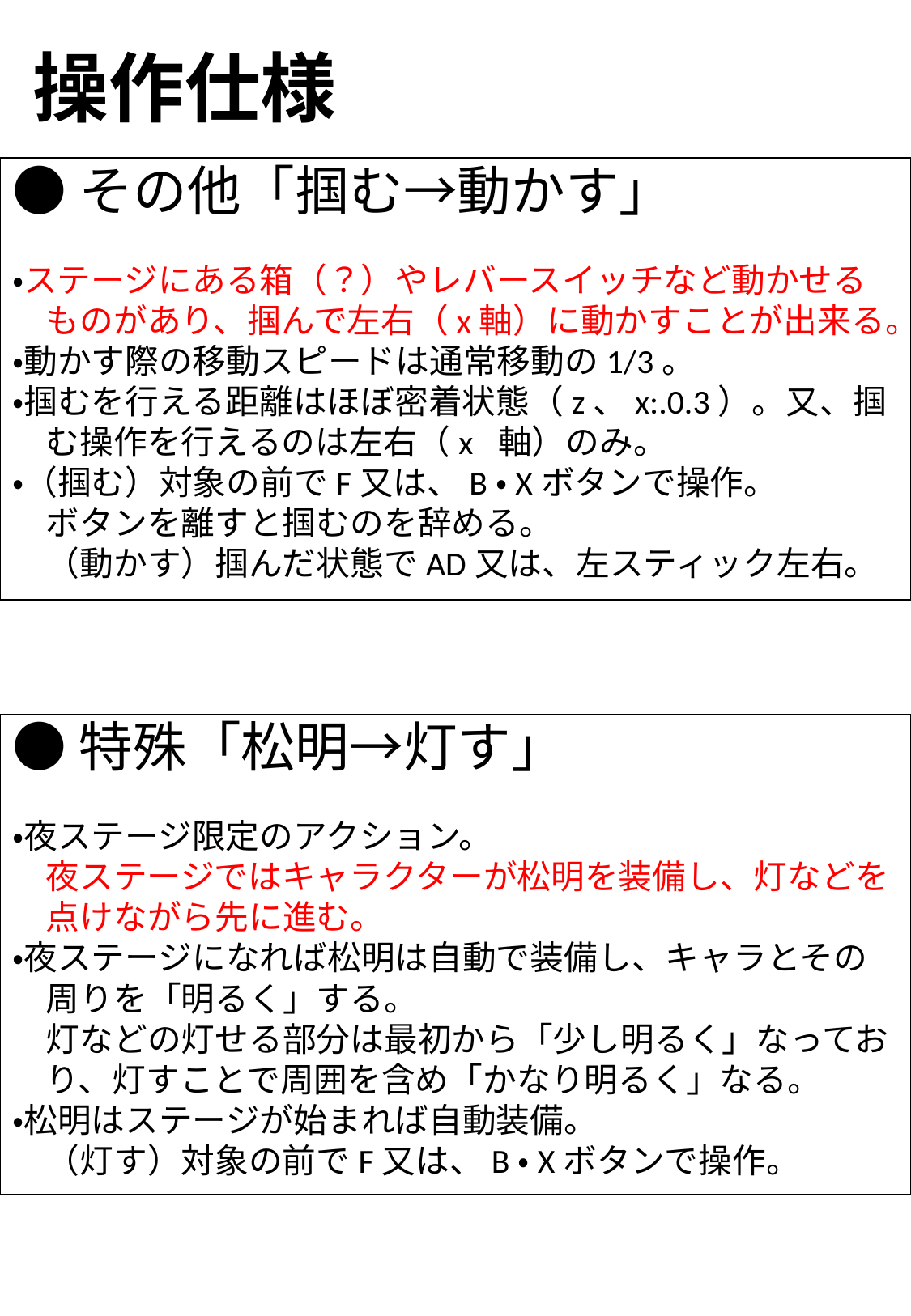

# 操作仕様
●その他「掴む→動かす」

・ステージにある箱（？）やレバースイッチなど動かせる
　ものがあり、掴んで左右（x軸）に動かすことが出来る。
・動かす際の移動スピードは通常移動の1/3。
・掴むを行える距離はほぼ密着状態（z、x:.0.3）。又、掴
　む操作を行えるのは左右（x	軸）のみ。
・（掴む）対象の前でF又は、B・Xボタンで操作。
　ボタンを離すと掴むのを辞める。
　（動かす）掴んだ状態でAD又は、左スティック左右。
●特殊「松明→灯す」

・夜ステージ限定のアクション。
　夜ステージではキャラクターが松明を装備し、灯などを
　点けながら先に進む。
・夜ステージになれば松明は自動で装備し、キャラとその
　周りを「明るく」する。
　灯などの灯せる部分は最初から「少し明るく」なってお
　り、灯すことで周囲を含め「かなり明るく」なる。
・松明はステージが始まれば自動装備。
　（灯す）対象の前でF又は、B・Xボタンで操作。